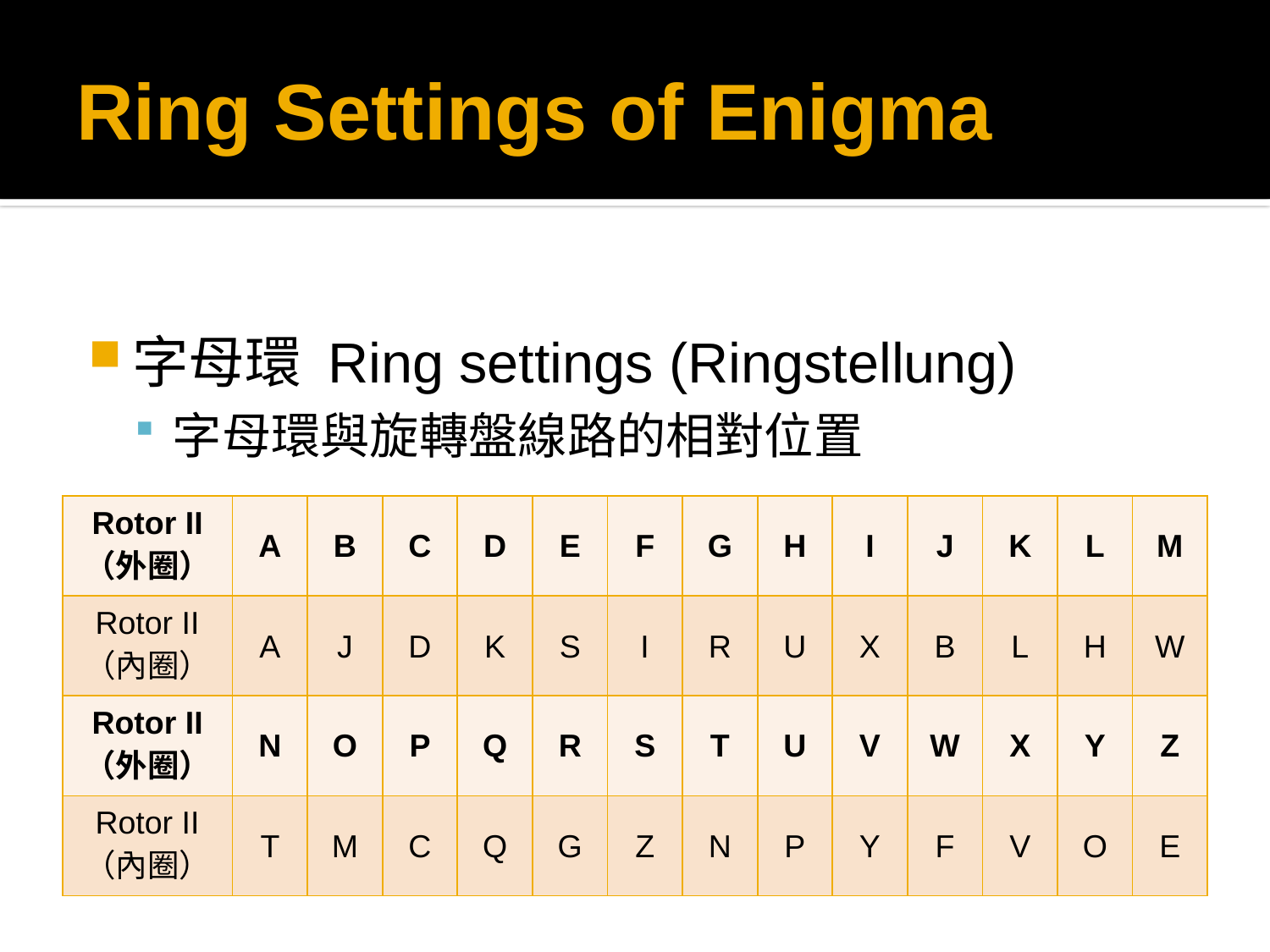

# Ring Settings of Enigma

字母環 Ring settings (Ringstellung)
字母環與旋轉盤線路的相對位置
| Rotor II （外圈） | A | B | C | D | E | F | G | H | I | J | K | L | M |
| --- | --- | --- | --- | --- | --- | --- | --- | --- | --- | --- | --- | --- | --- |
| Rotor II （內圈） | A | J | D | K | S | I | R | U | X | B | L | H | W |
| Rotor II （外圈） | N | O | P | Q | R | S | T | U | V | W | X | Y | Z |
| Rotor II （內圈） | T | M | C | Q | G | Z | N | P | Y | F | V | O | E |